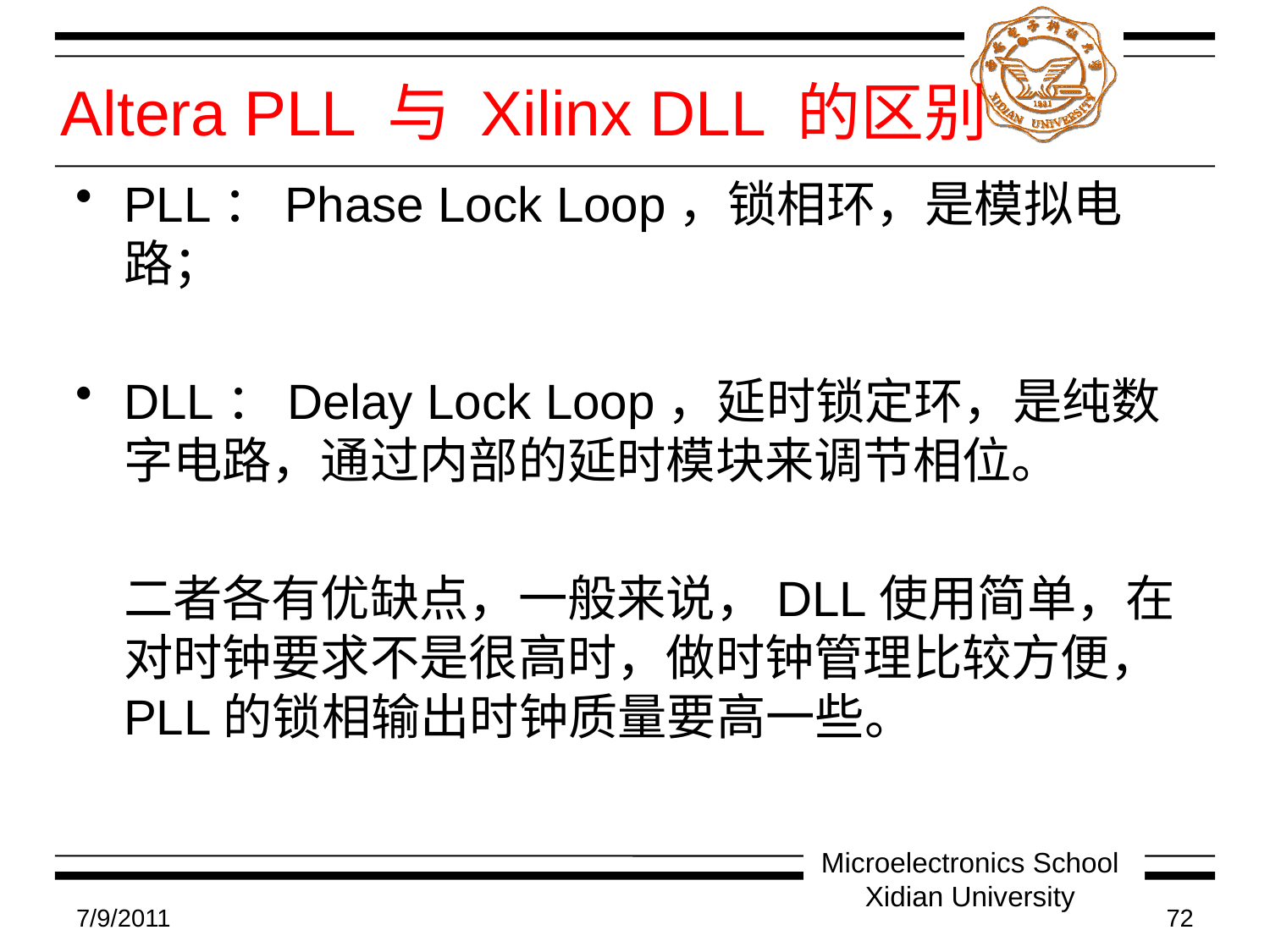

Altera PLL 与 Xilinx DLL 的区别
PLL：Phase Lock Loop，锁相环，是模拟电路；

DLL：Delay Lock Loop，延时锁定环，是纯数字电路，通过内部的延时模块来调节相位。

	二者各有优缺点，一般来说，DLL使用简单，在对时钟要求不是很高时，做时钟管理比较方便，PLL的锁相输出时钟质量要高一些。

Microelectronics School  Xidian University
7/9/2011
72